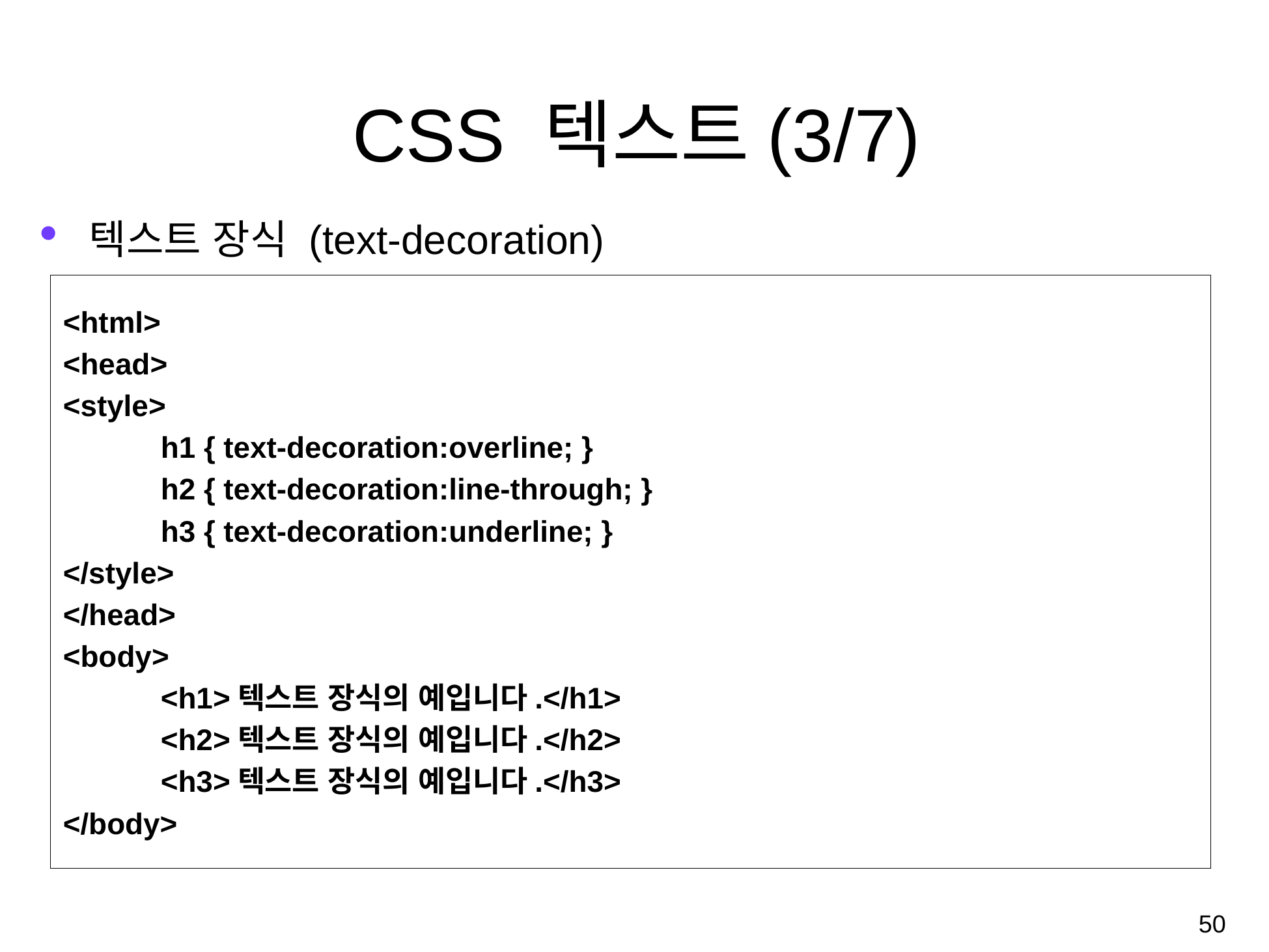

CSS 텍스트(3/7)
텍스트 장식 (text-decoration)
<html>
<head>
<style>
	h1 { text-decoration:overline; }
	h2 { text-decoration:line-through; }
	h3 { text-decoration:underline; }
</style>
</head>
<body>
	<h1>텍스트 장식의 예입니다.</h1>
	<h2>텍스트 장식의 예입니다.</h2>
	<h3>텍스트 장식의 예입니다.</h3>
</body>
50